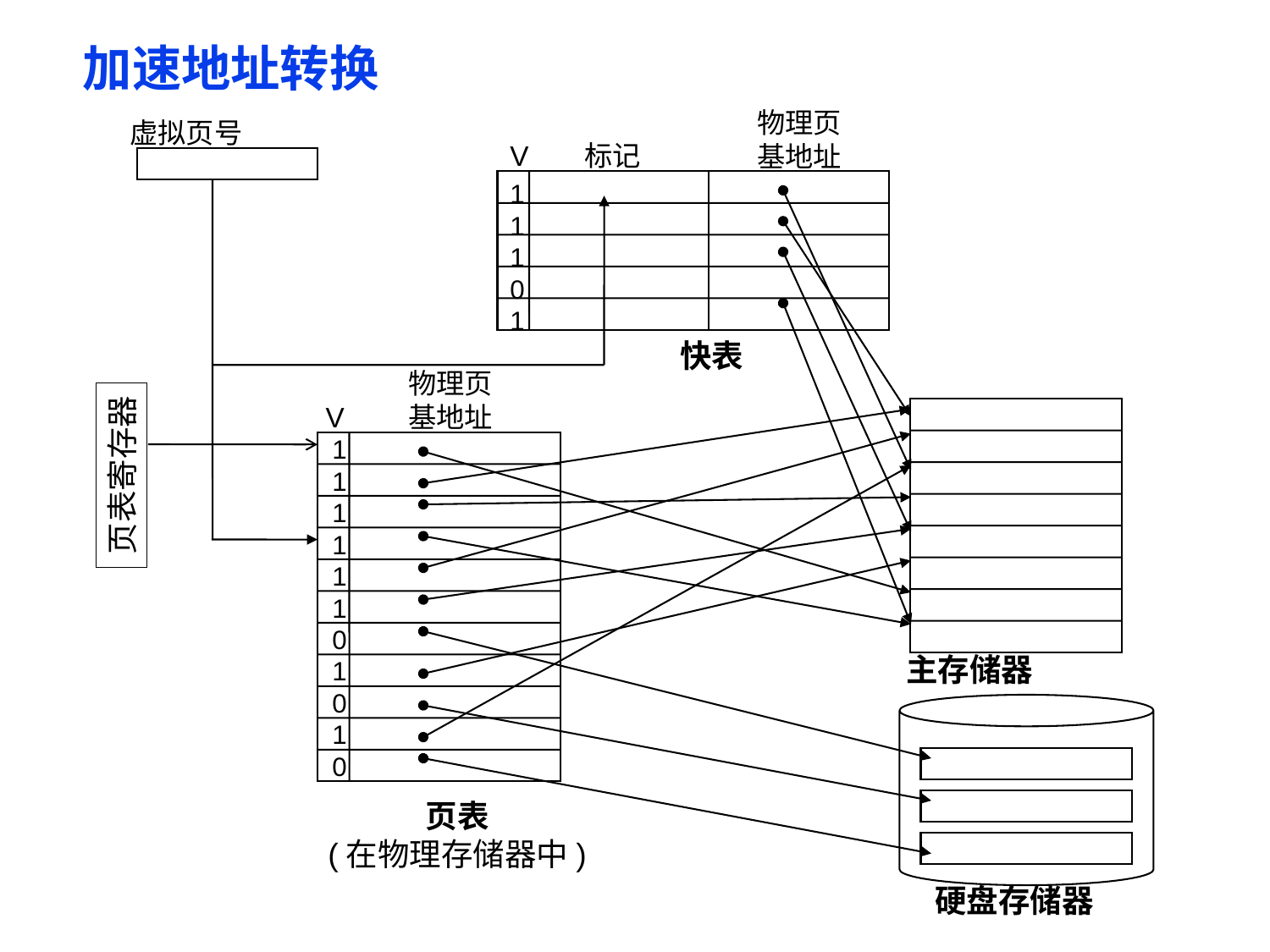

# 加速地址转换
物理页
基地址
V
标记

1
1
1
0
1

快表
虚拟页号

物理页
基地址
V

1
1
1
1
1
1
0
1
0
1
0

页表寄存器

主存储器

页表
(在物理存储器中)

硬盘存储器